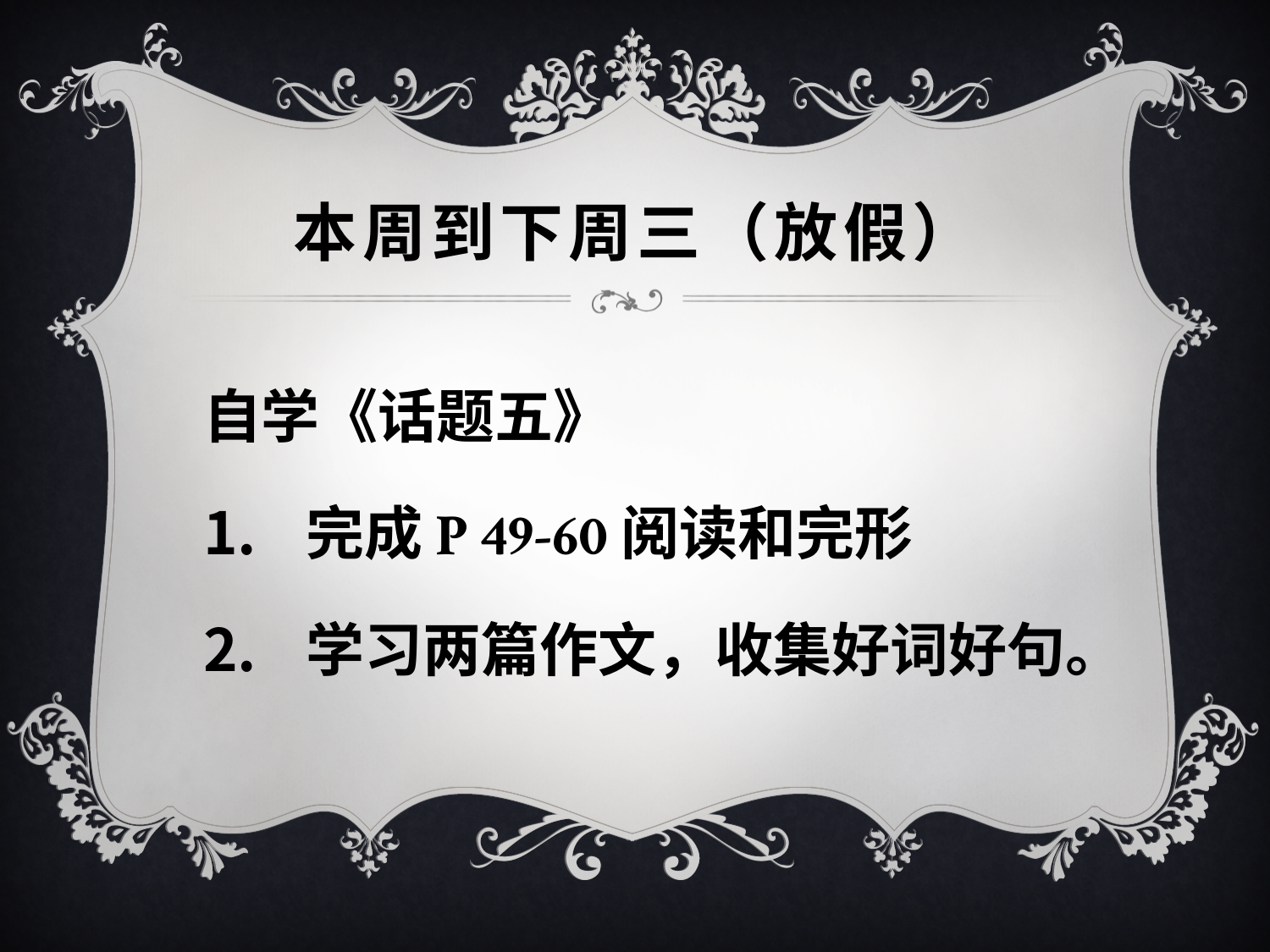

# 本周到下周三（放假）
自学《话题五》
完成P 49-60阅读和完形
学习两篇作文，收集好词好句。